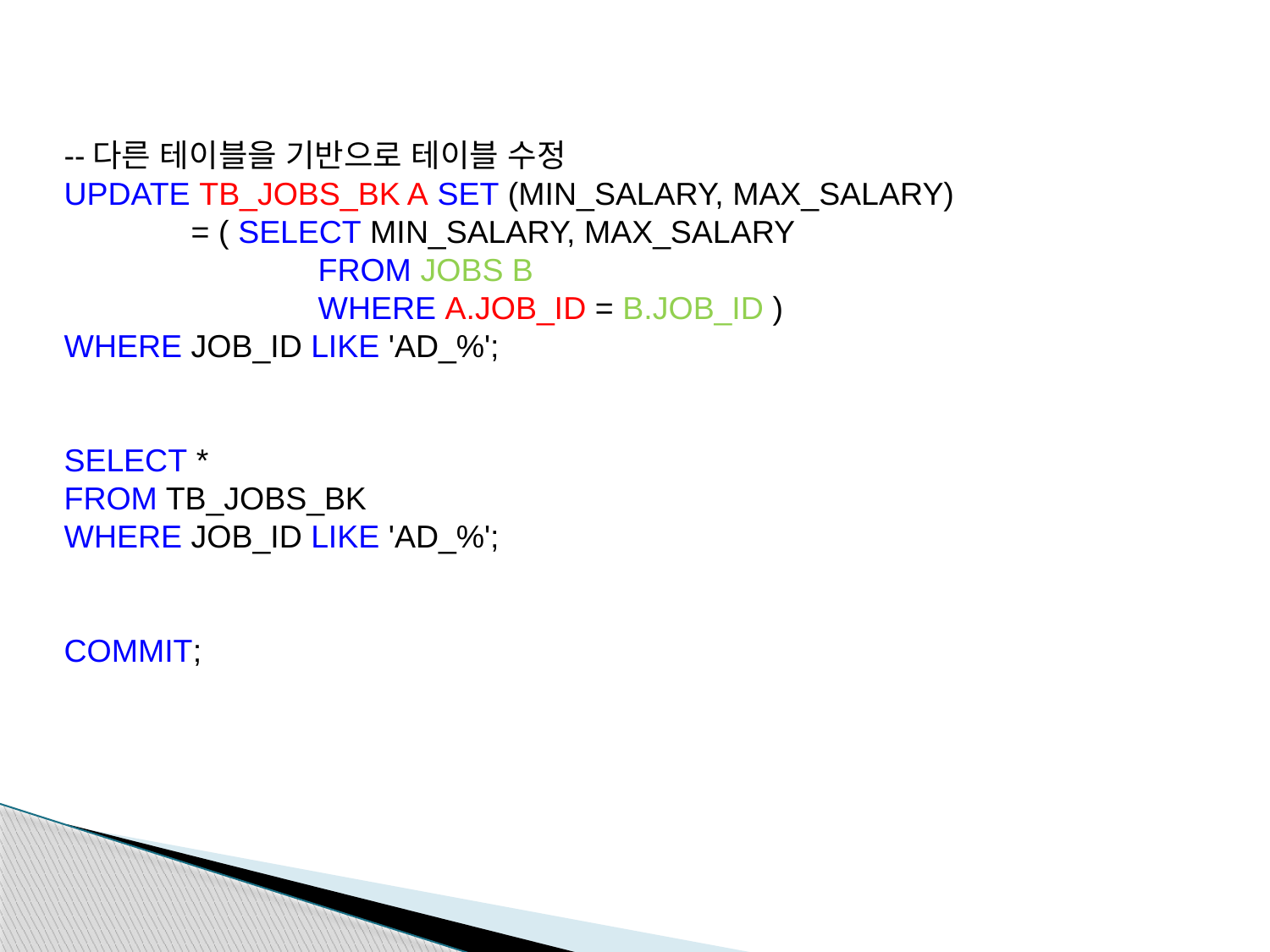

--다른 테이블을 기반으로 테이블 수정
UPDATE TB_JOBS_BK A SET (MIN_SALARY, MAX_SALARY)
	= ( SELECT MIN_SALARY, MAX_SALARY
		FROM JOBS B
		WHERE A.JOB_ID = B.JOB_ID )
WHERE JOB_ID LIKE 'AD_%';

SELECT *
FROM TB_JOBS_BK
WHERE JOB_ID LIKE 'AD_%';

COMMIT;